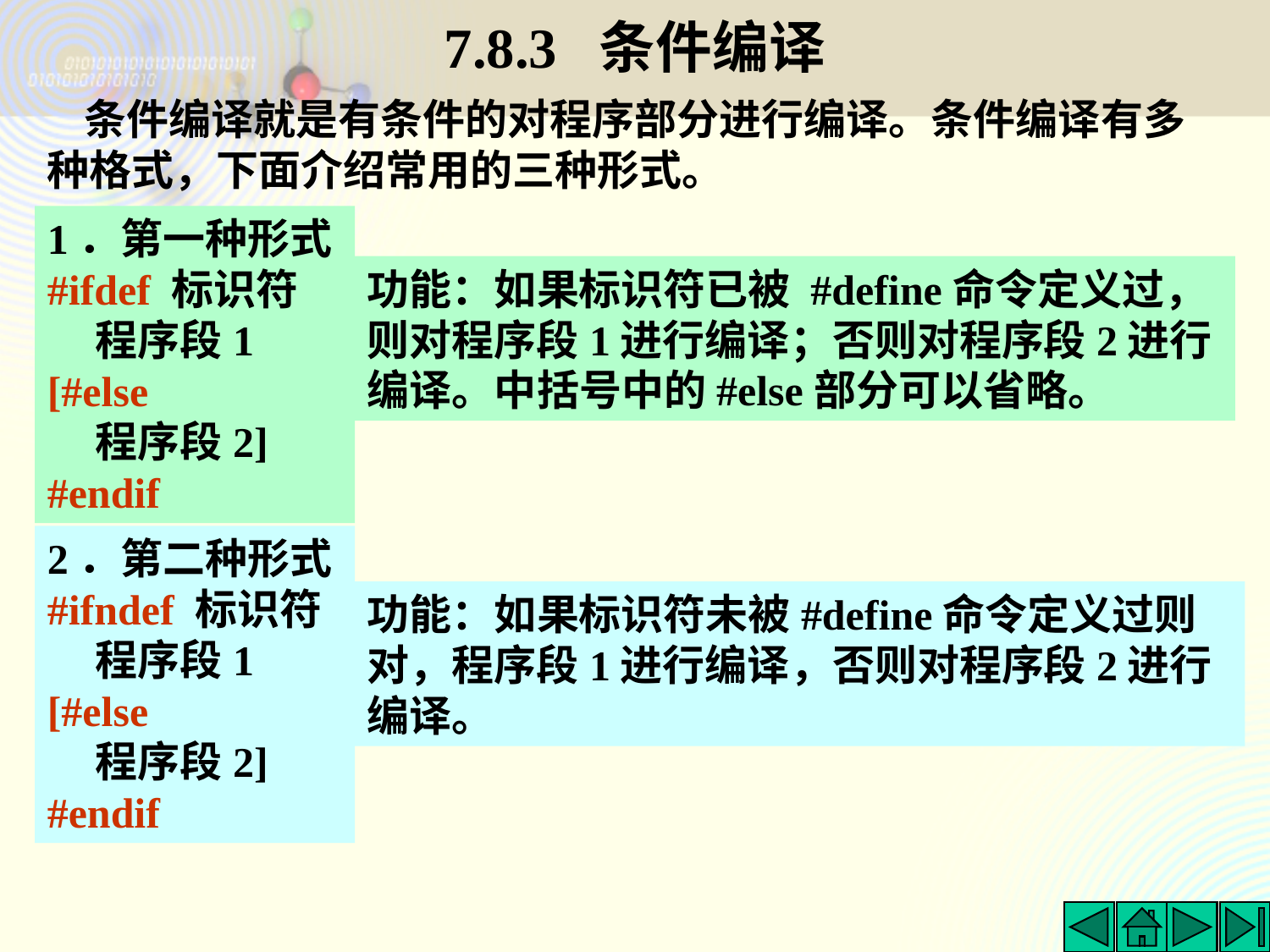

# 7.8.3  条件编译
条件编译就是有条件的对程序部分进行编译。条件编译有多种格式，下面介绍常用的三种形式。
1．第一种形式
#ifdef 标识符
    程序段1
[#else
    程序段2]
#endif
功能：如果标识符已被 #define命令定义过，则对程序段1进行编译；否则对程序段2进行编译。中括号中的#else部分可以省略。
2．第二种形式
#ifndef 标识符
    程序段1
[#else
    程序段2]
#endif
功能：如果标识符未被#define命令定义过则对，程序段1进行编译，否则对程序段2进行编译。